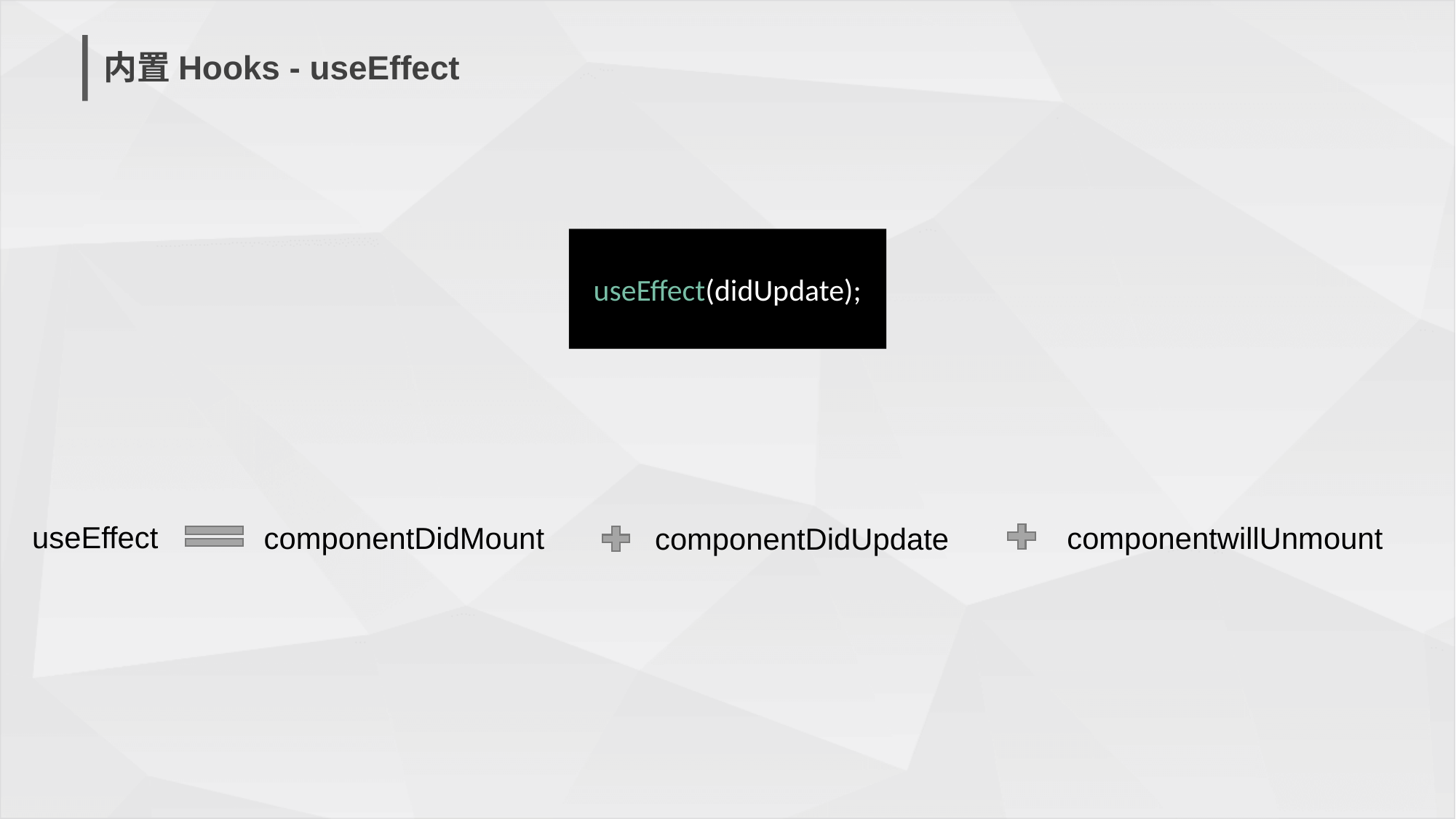

内置Hooks - useEffect

useEffect(didUpdate);

useEffect
componentDidMount
componentwillUnmount
componentDidUpdate